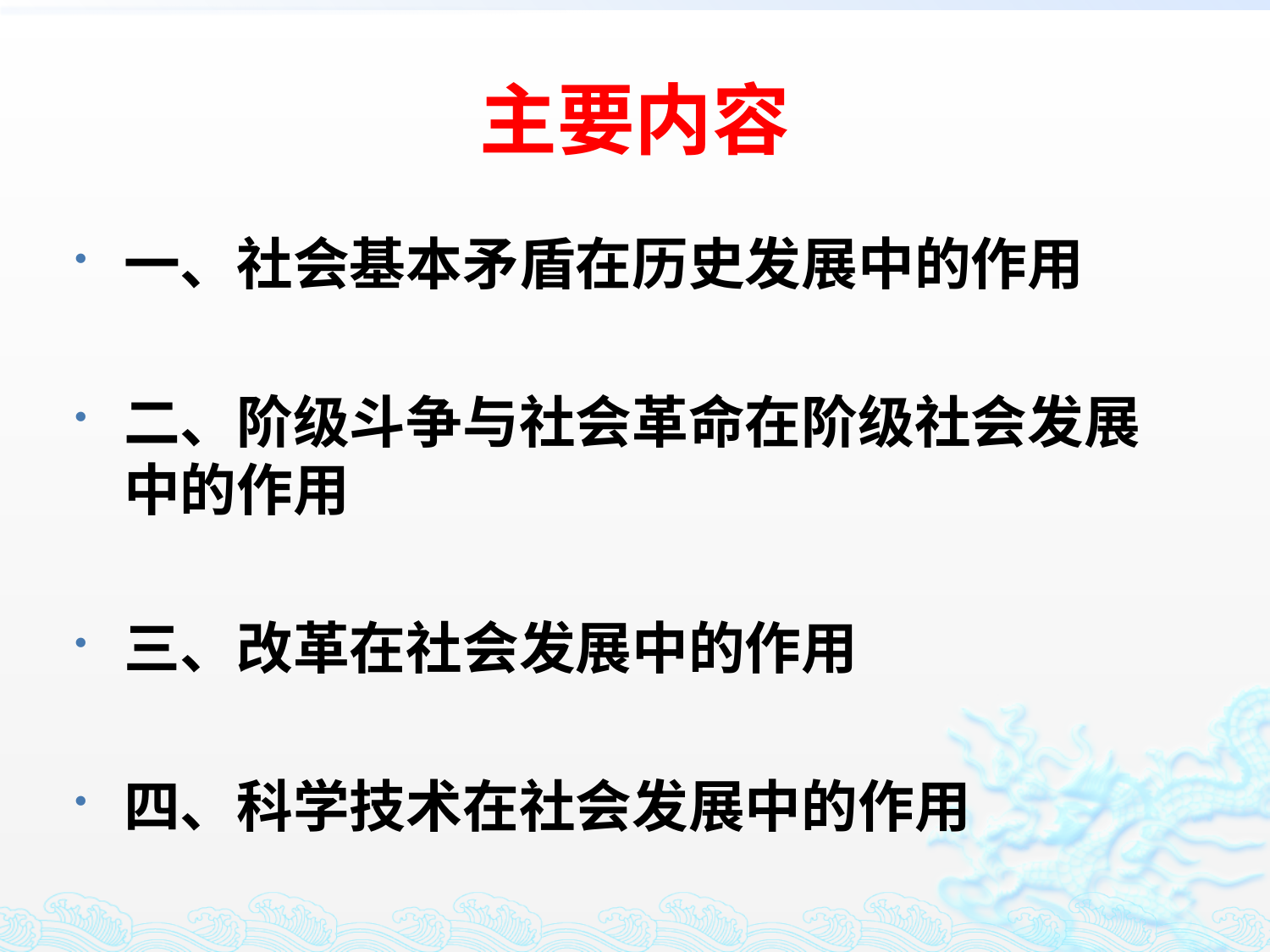

# 主要内容
一、社会基本矛盾在历史发展中的作用

二、阶级斗争与社会革命在阶级社会发展中的作用

三、改革在社会发展中的作用

四、科学技术在社会发展中的作用